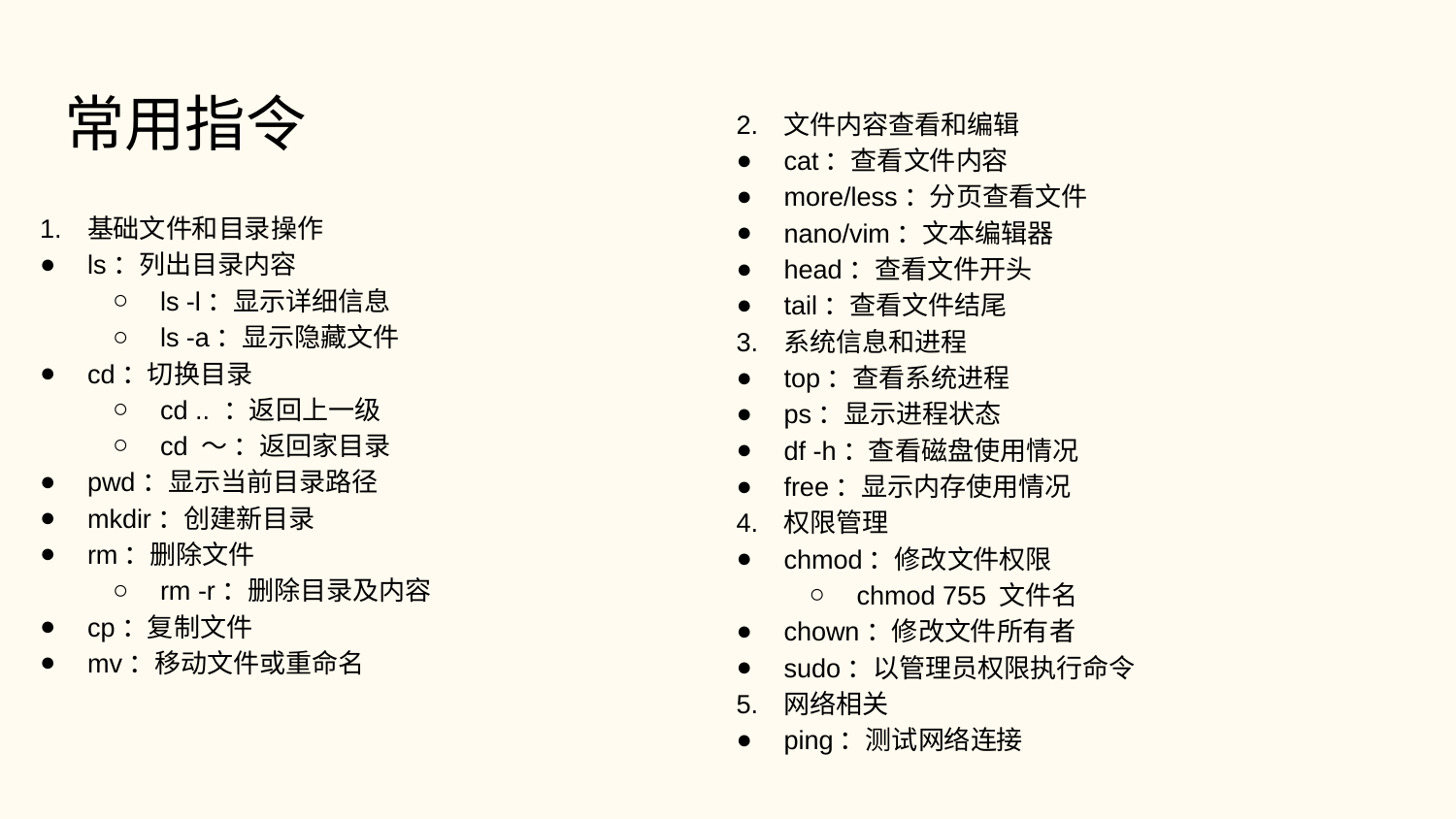

# 常用指令

文件内容查看和编辑
cat：查看文件内容
more/less：分页查看文件
nano/vim：文本编辑器
head：查看文件开头
tail：查看文件结尾
系统信息和进程
top：查看系统进程
ps：显示进程状态
df -h：查看磁盘使用情况
free：显示内存使用情况
权限管理
chmod：修改文件权限
chmod 755 文件名
chown：修改文件所有者
sudo：以管理员权限执行命令
网络相关
ping：测试网络连接
基础文件和目录操作
ls：列出目录内容
ls -l：显示详细信息
ls -a：显示隐藏文件
cd：切换目录
cd .. ：返回上一级
cd ～ ：返回家目录
pwd：显示当前目录路径
mkdir：创建新目录
rm：删除文件
rm -r：删除目录及内容
cp：复制文件
mv：移动文件或重命名